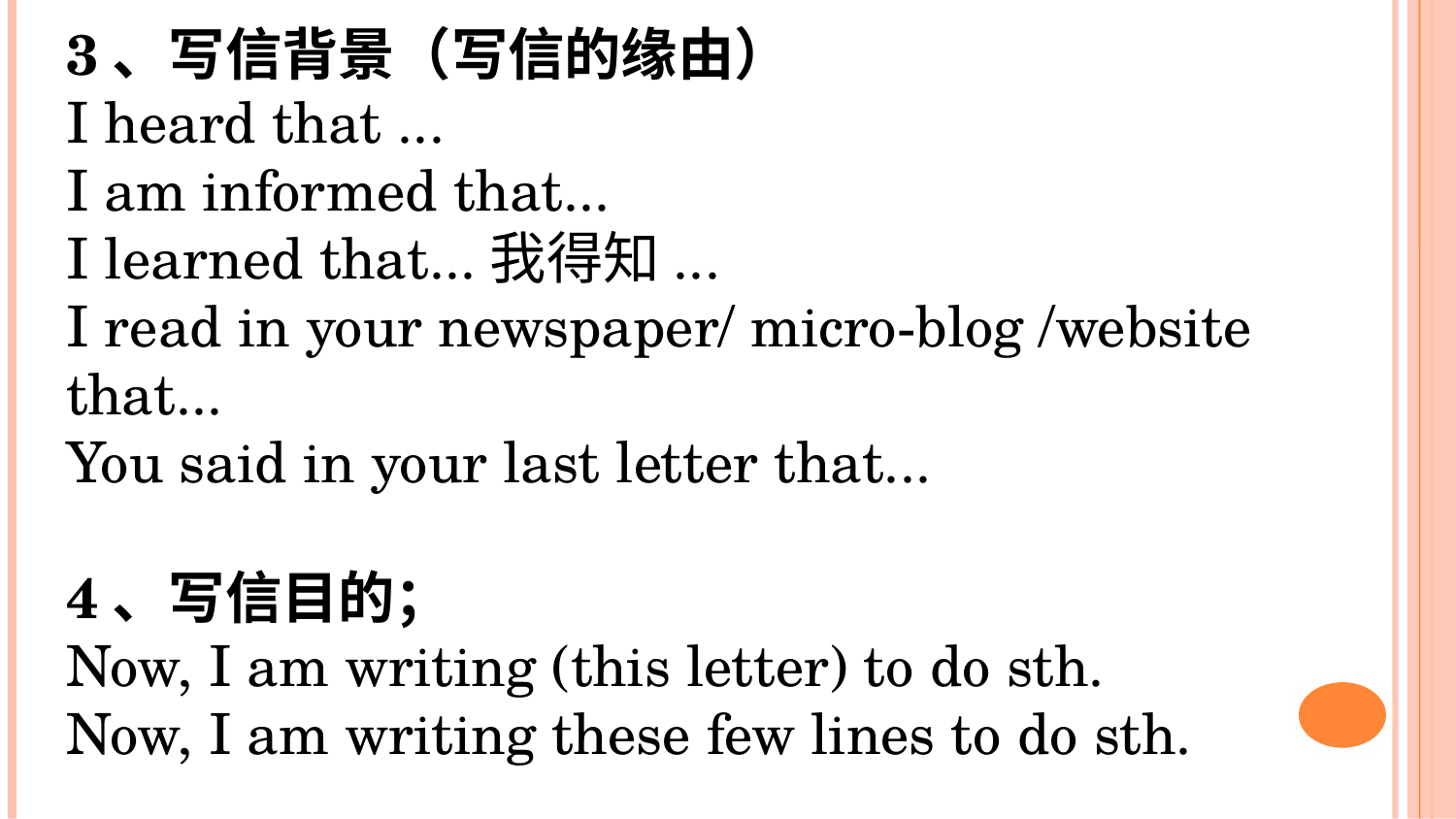

3、写信背景（写信的缘由）
I heard that ...
I am informed that...
I learned that...我得知...
I read in your newspaper/ micro-blog /website that...
You said in your last letter that...

4、写信目的；
Now, I am writing (this letter) to do sth.
Now, I am writing these few lines to do sth.